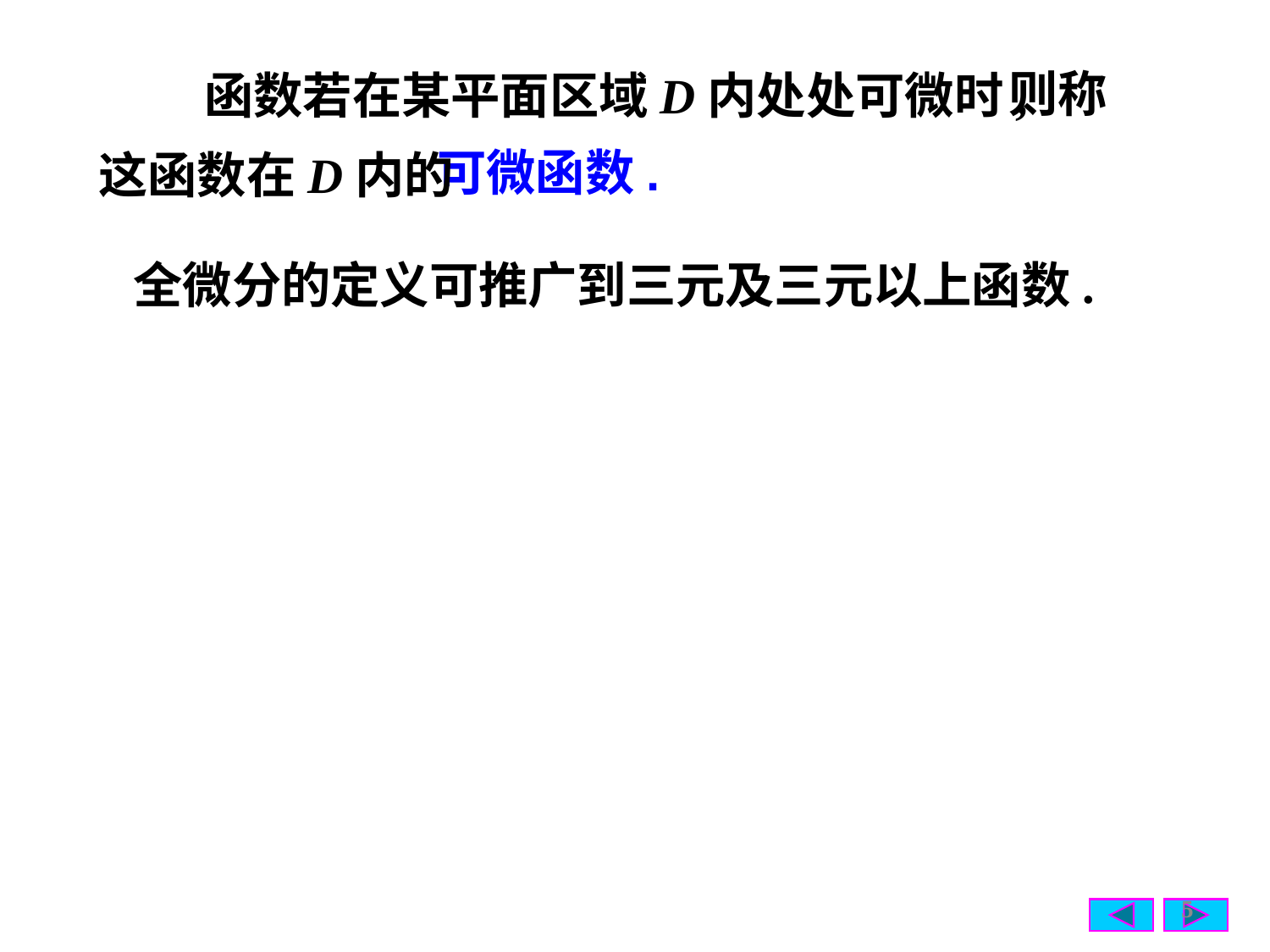

则称
函数若在某平面区域D内处处可微时,
可微函数.
这函数在D内的
全微分的定义可推广到三元及三元以上函数.
5